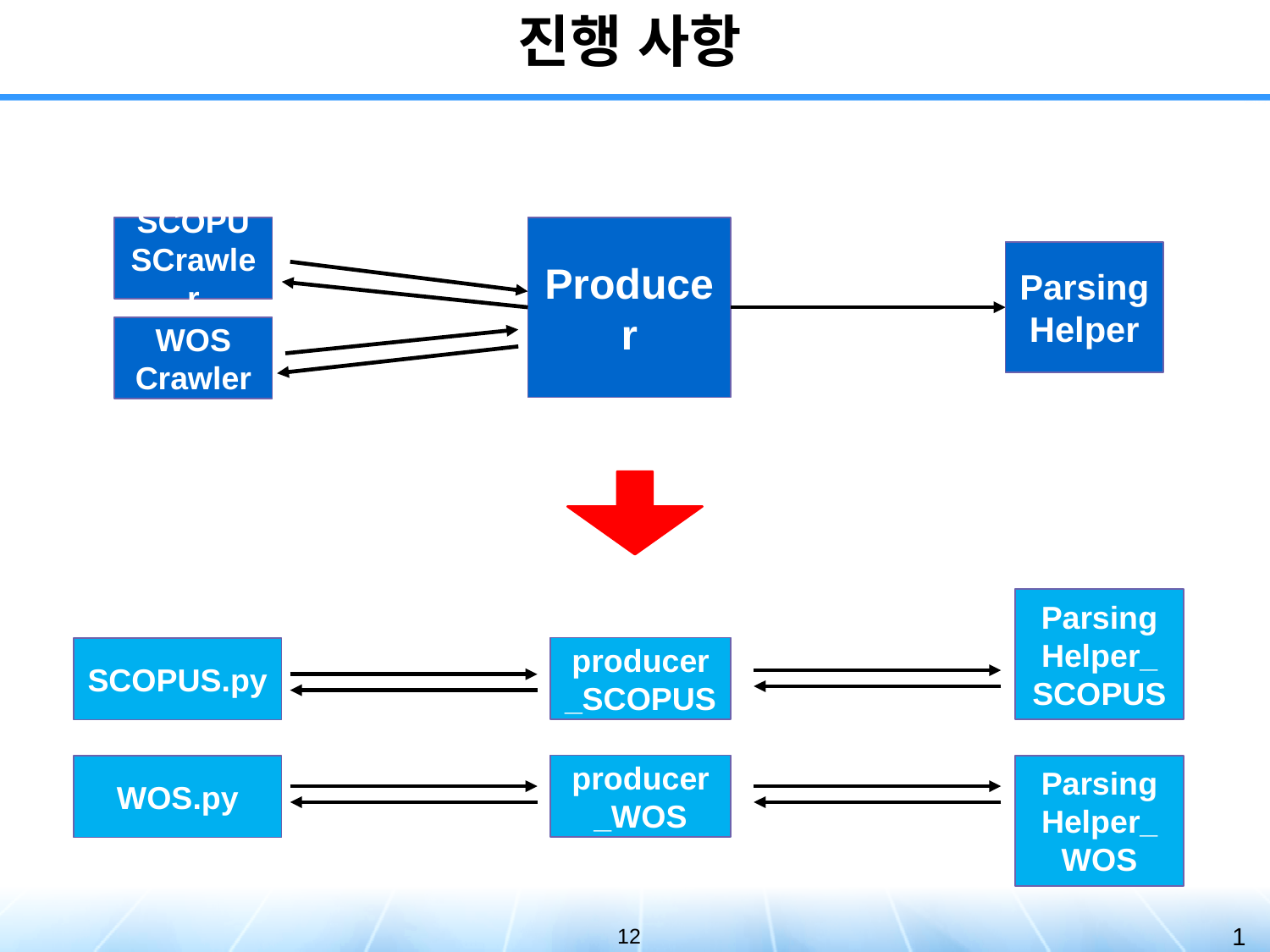

# 진행 사항
SCOPUSCrawler
Producer
Parsing
Helper
WOS Crawler

Parsing
Helper_
SCOPUS
producer
_SCOPUS
SCOPUS.py
producer
_WOS
WOS.py
Parsing
Helper_
WOS
12